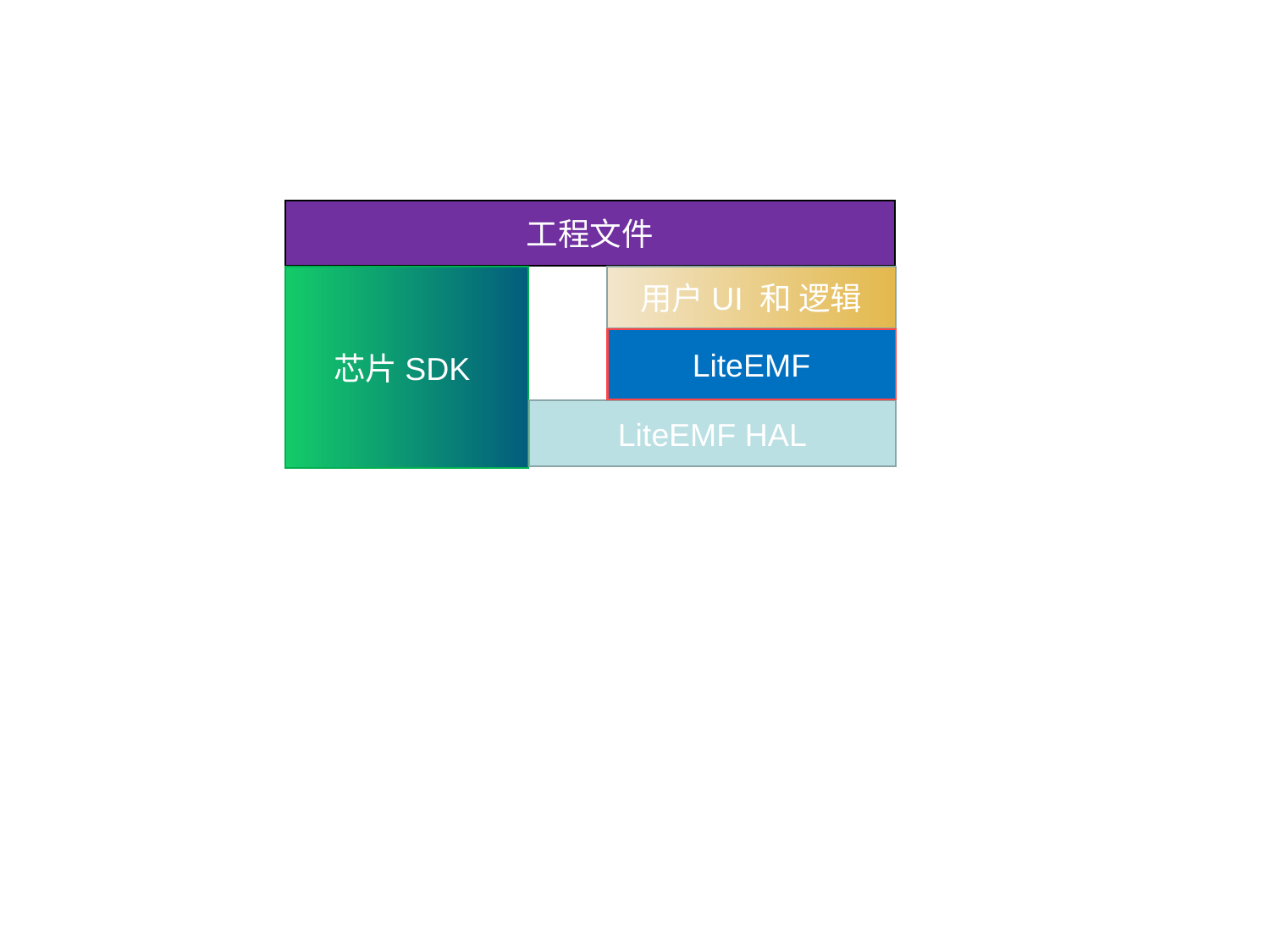

工程文件
芯片SDK
用户UI 和 逻辑
LiteEMF
LiteEMF HAL